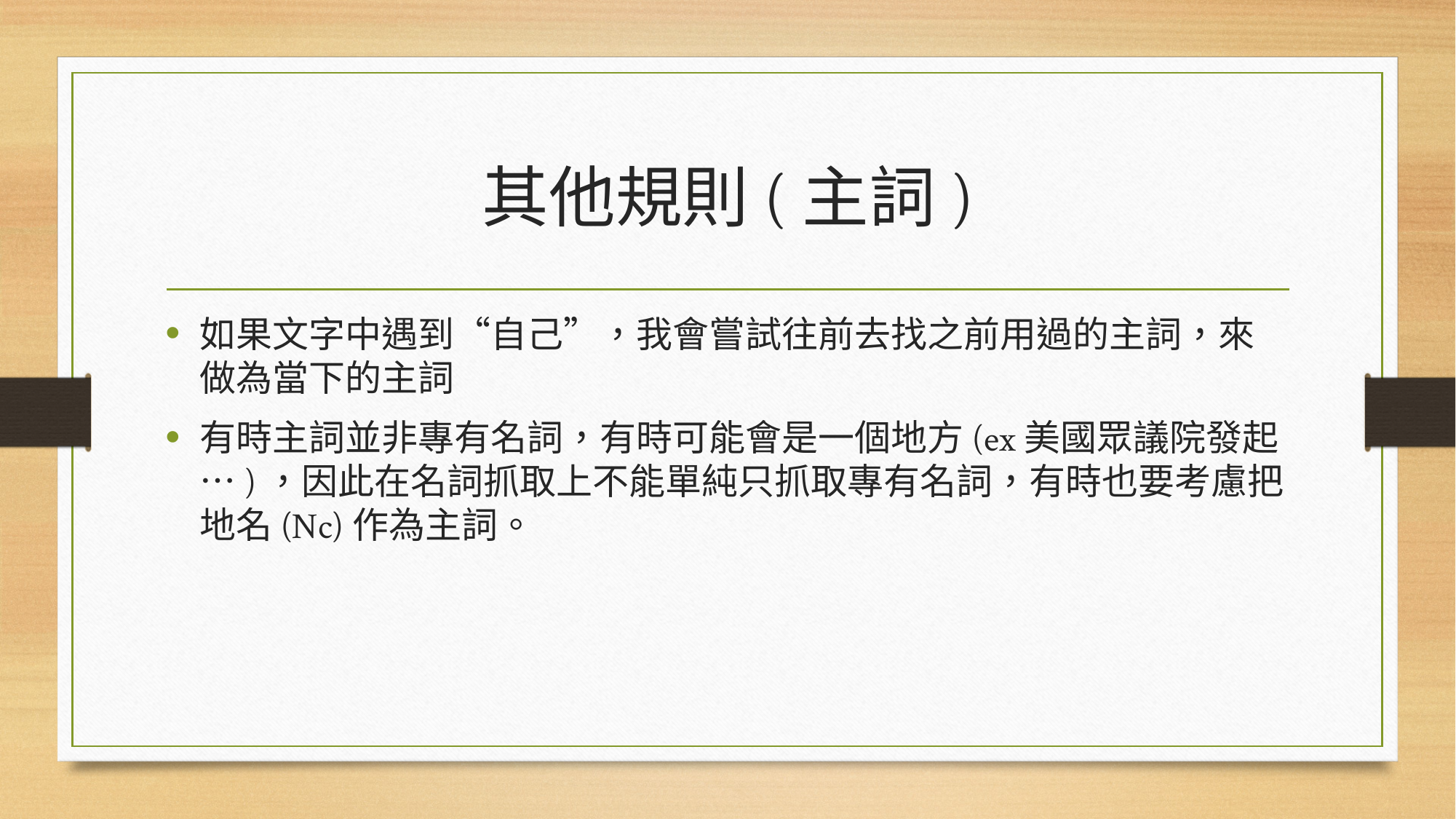

# 其他規則(主詞)
如果文字中遇到“自己”，我會嘗試往前去找之前用過的主詞，來做為當下的主詞
有時主詞並非專有名詞，有時可能會是一個地方(ex美國眾議院發起…)，因此在名詞抓取上不能單純只抓取專有名詞，有時也要考慮把地名(Nc)作為主詞。